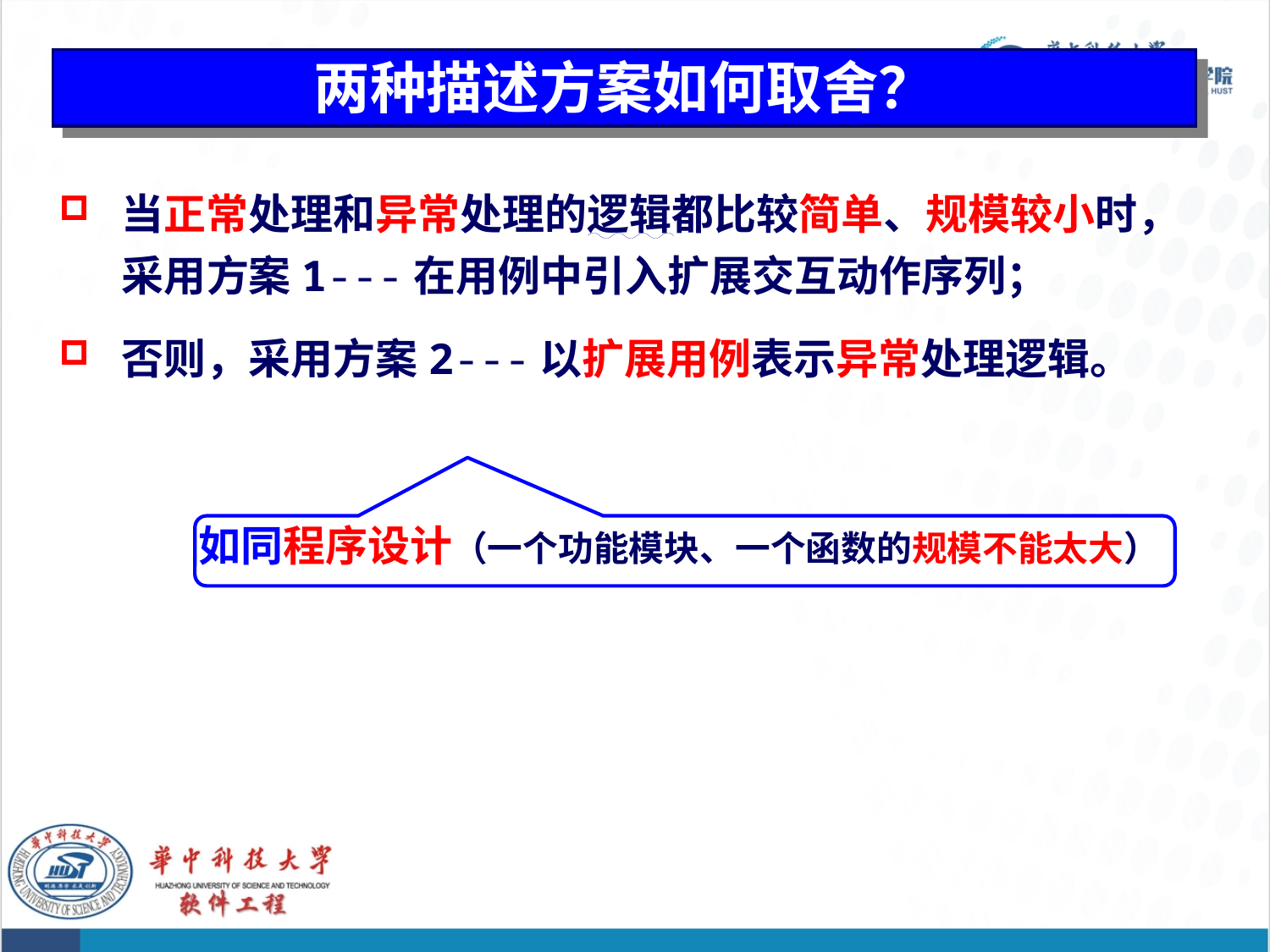

# 两种描述方案如何取舍？
当正常处理和异常处理的逻辑都比较简单、规模较小时，采用方案1---在用例中引入扩展交互动作序列；
否则，采用方案2---以扩展用例表示异常处理逻辑。
如同程序设计（一个功能模块、一个函数的规模不能太大）